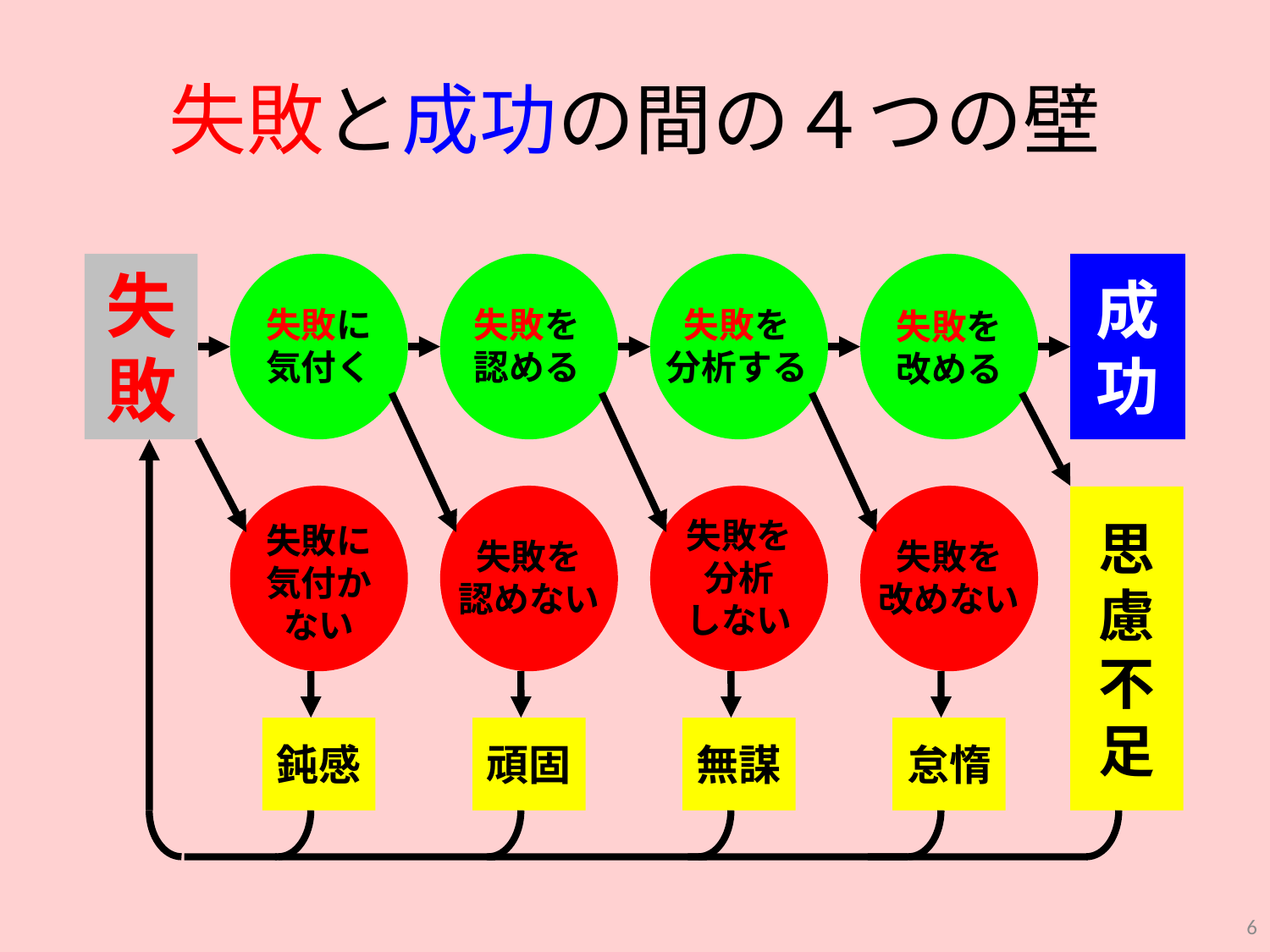

# 失敗と成功の間の４つの壁
失
敗

失敗に
気付く

失敗を
認める

失敗を
分析する

失敗を
改める
成
功

失敗に
気付か
ない

失敗を
認めない

失敗を
分析
しない

失敗を
改めない
思
慮
不
足

鈍感
頑固
無謀
怠惰

6